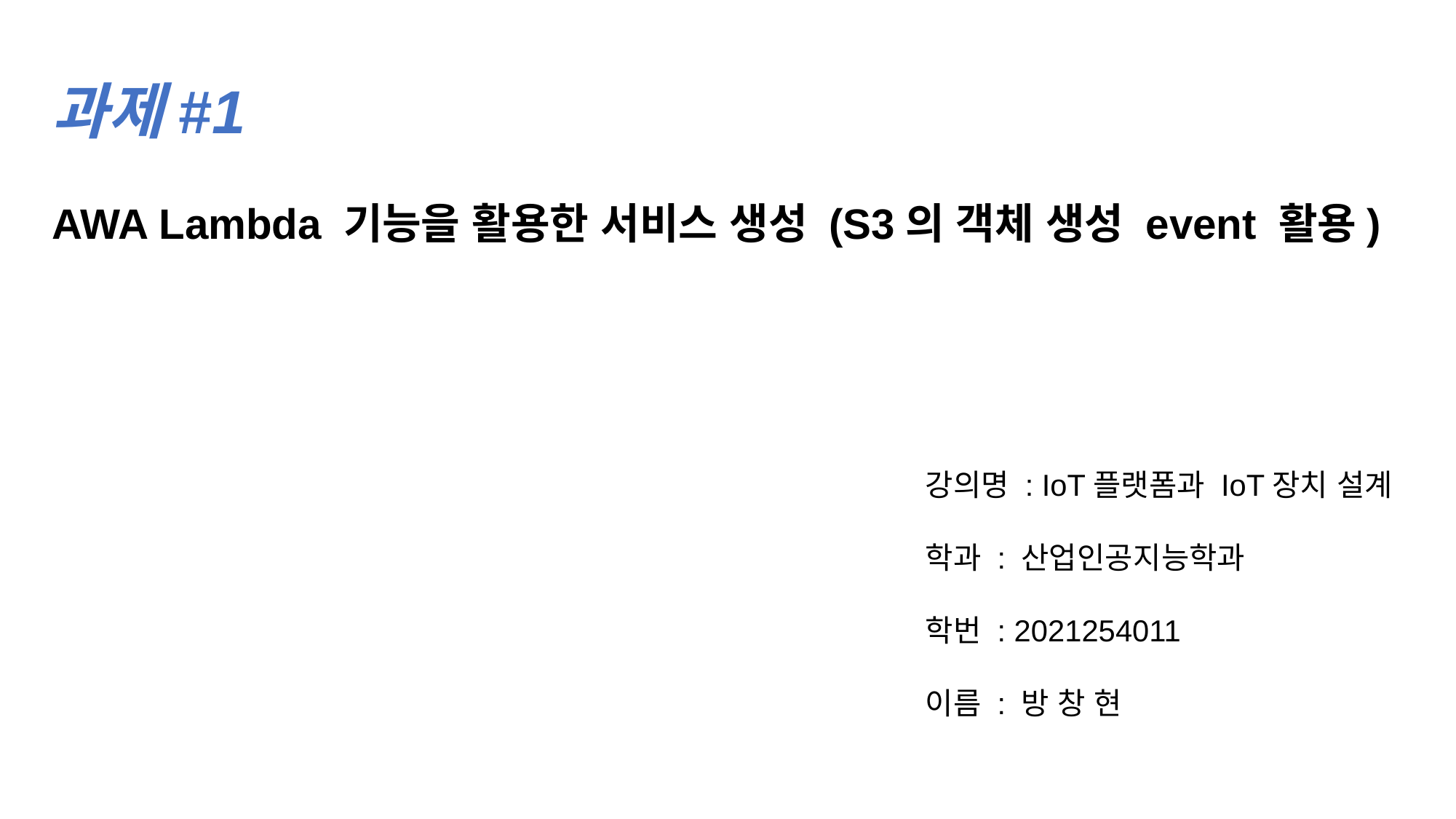

과제#1

AWA Lambda 기능을 활용한 서비스 생성 (S3의 객체 생성 event 활용)

								강의명 : IoT플랫폼과 IoT장치 설계

								학과 : 산업인공지능학과

								학번 : 2021254011

								이름 : 방 창 현